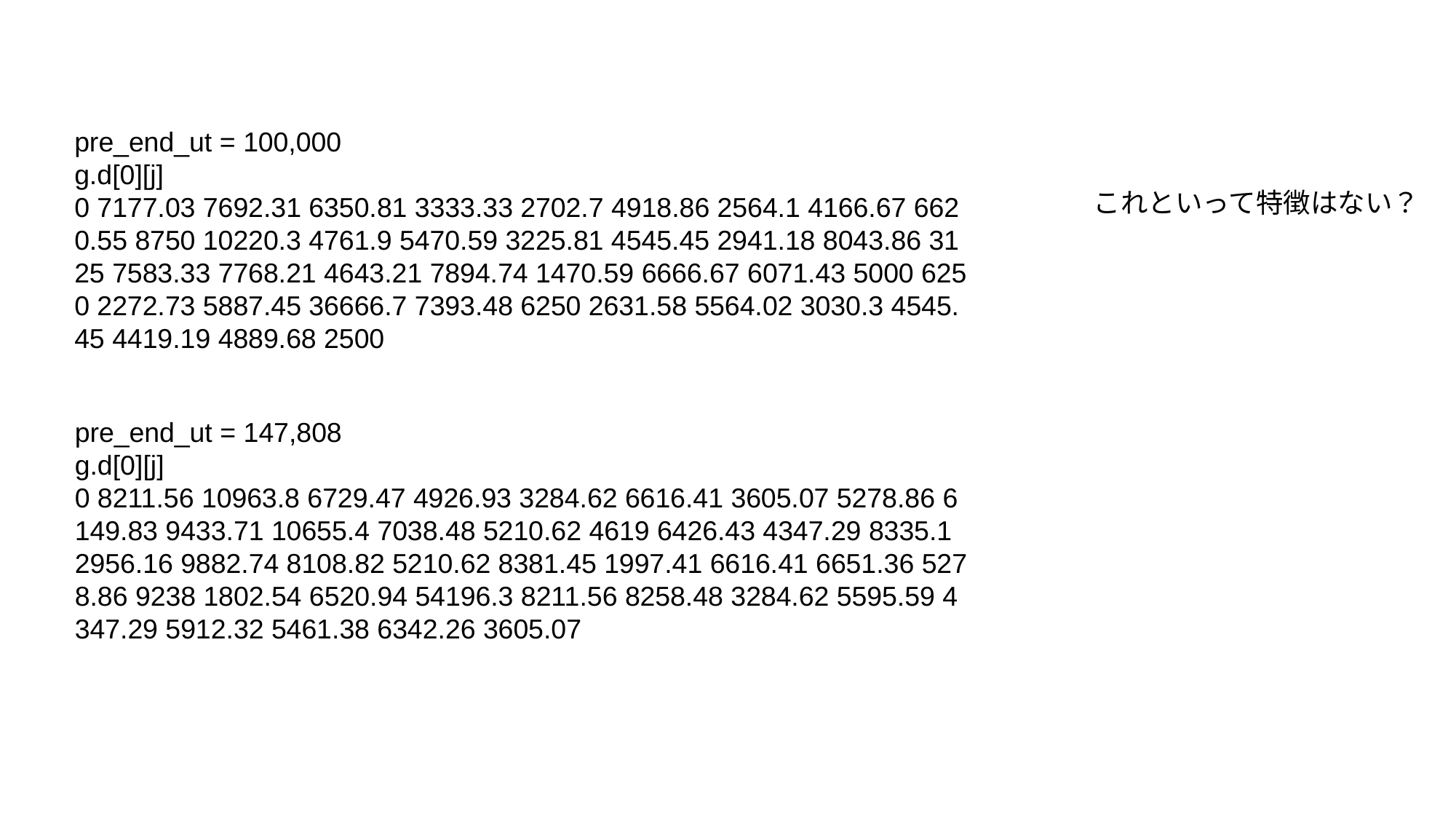

pre_end_ut = 100,000
g.d[0][j]
0 7177.03 7692.31 6350.81 3333.33 2702.7 4918.86 2564.1 4166.67 662
0.55 8750 10220.3 4761.9 5470.59 3225.81 4545.45 2941.18 8043.86 31
25 7583.33 7768.21 4643.21 7894.74 1470.59 6666.67 6071.43 5000 625
0 2272.73 5887.45 36666.7 7393.48 6250 2631.58 5564.02 3030.3 4545.
45 4419.19 4889.68 2500
これといって特徴はない？
pre_end_ut = 147,808
g.d[0][j]
0 8211.56 10963.8 6729.47 4926.93 3284.62 6616.41 3605.07 5278.86 6
149.83 9433.71 10655.4 7038.48 5210.62 4619 6426.43 4347.29 8335.1
2956.16 9882.74 8108.82 5210.62 8381.45 1997.41 6616.41 6651.36 527
8.86 9238 1802.54 6520.94 54196.3 8211.56 8258.48 3284.62 5595.59 4
347.29 5912.32 5461.38 6342.26 3605.07